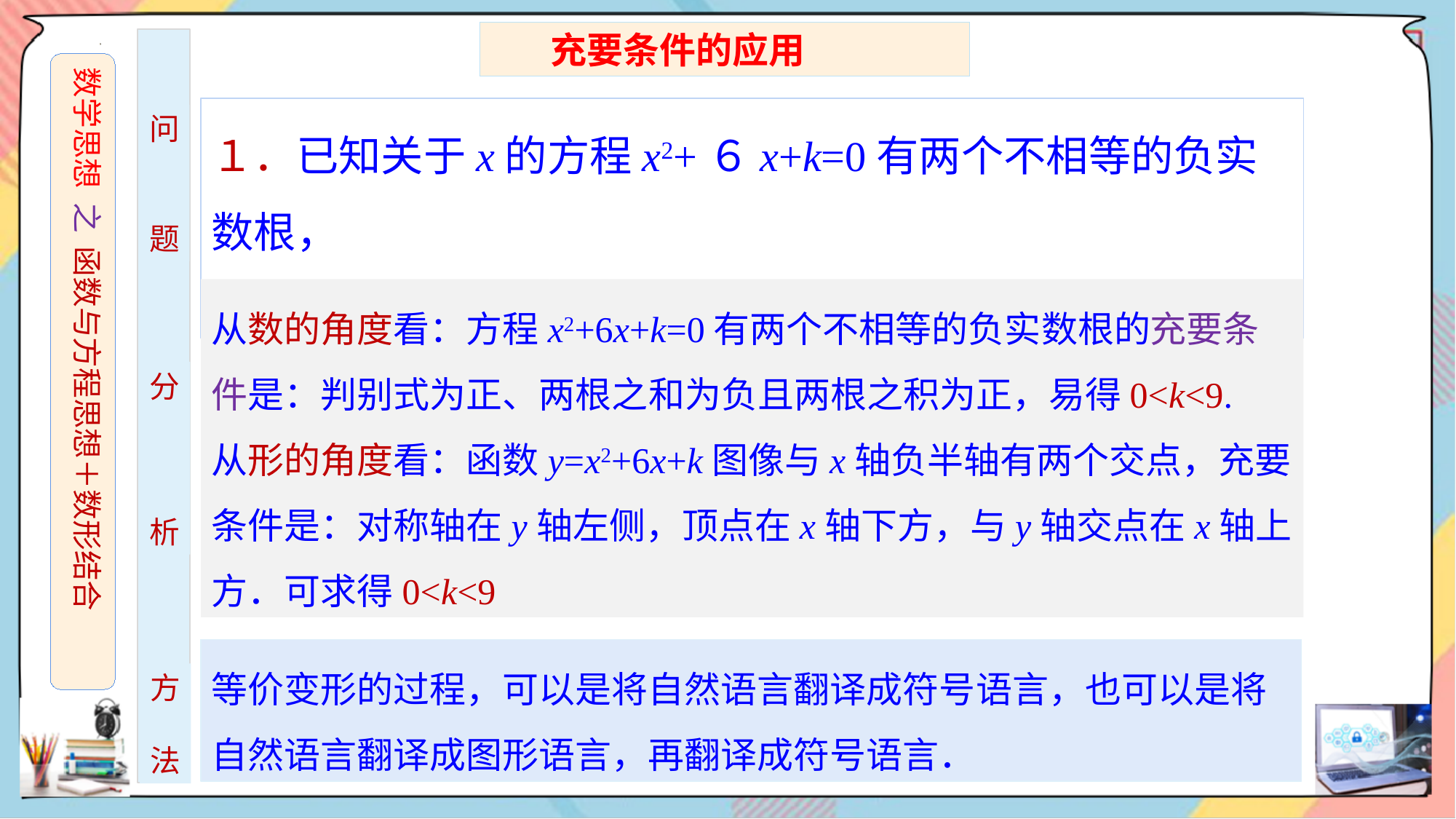

充要条件的应用

数学思想  之  函数与方程思想＋数形结合
１．已知关于x的方程x2+６x+k=0有两个不相等的负实数根，
        求参数ｋ的取值范围.
问

题
从数的角度看：方程x2+6x+k=0有两个不相等的负实数根的充要条件是：判别式为正、两根之和为负且两根之积为正，易得0<k<9.
从形的角度看：函数y=x2+6x+k图像与x轴负半轴有两个交点，充要条件是：对称轴在y轴左侧，顶点在x轴下方，与y轴交点在x轴上方．可求得0<k<9
分

析
等价变形的过程，可以是将自然语言翻译成符号语言，也可以是将自然语言翻译成图形语言，再翻译成符号语言．
方

法